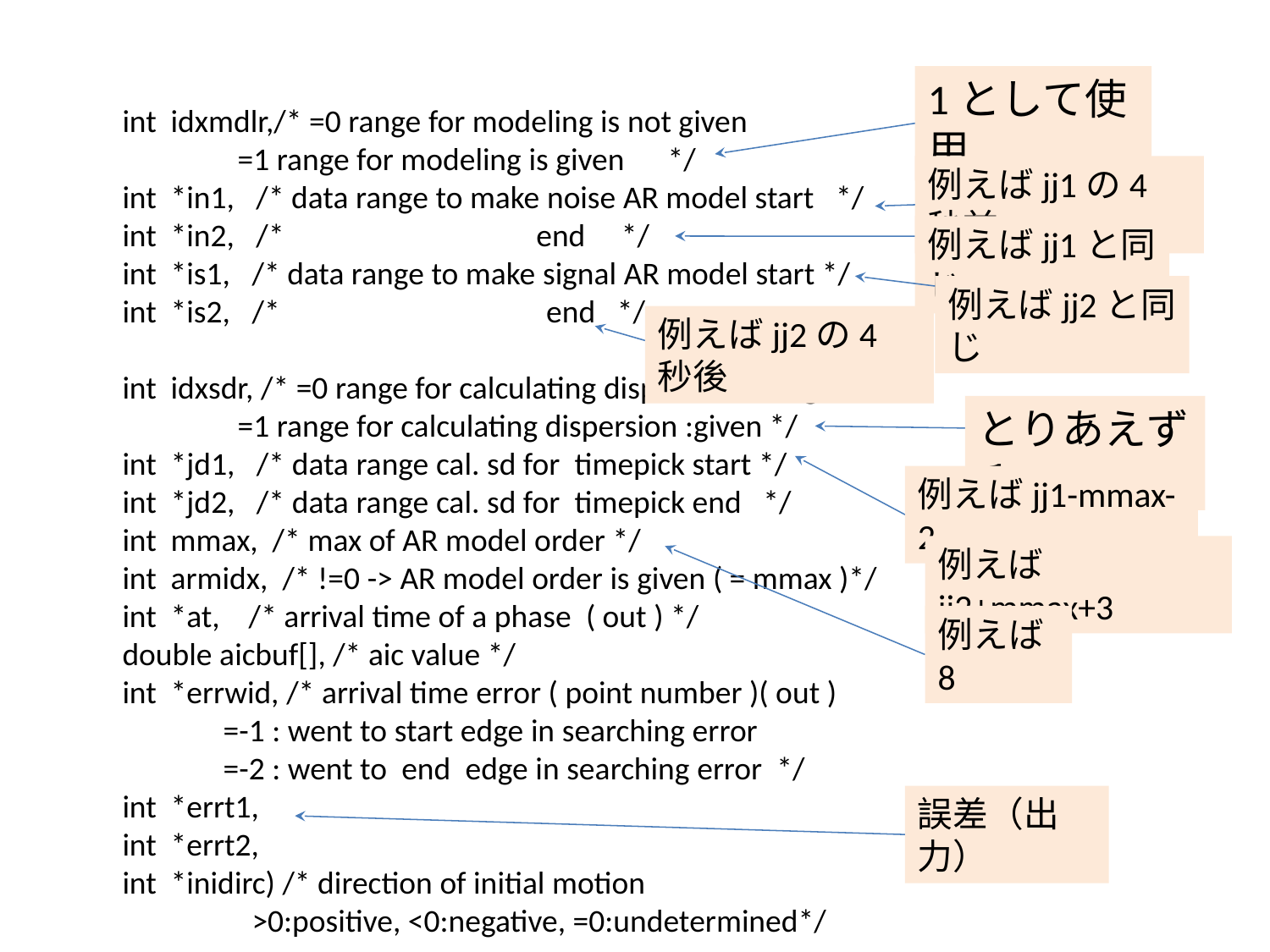

int  idxmdlr,/* =0 range for modeling is not given
                         =1 range for modeling is given      */
         int  *in1,   /* data range to make noise AR model start   */
         int  *in2,   /*                                   end     */
         int  *is1,   /* data range to make signal AR model start */
         int  *is2,   /*                                     end   */

         int  idxsdr, /* =0 range for calculating dispersion :not given
                         =1 range for calculating dispersion :given */
         int  *jd1,   /* data range cal. sd for  timepick start */
         int  *jd2,   /* data range cal. sd for  timepick end   */
         int  mmax,  /* max of AR model order */
         int  armidx,  /* !=0 -> AR model order is given ( = mmax )*/
         int  *at,    /* arrival time of a phase  ( out ) */
         double aicbuf[], /* aic value */
         int  *errwid, /* arrival time error ( point number )( out )
                       =-1 : went to start edge in searching error
                       =-2 : went to  end  edge in searching error  */
         int  *errt1,
         int  *errt2,
         int  *inidirc) /* direction of initial motion
                           >0:positive, <0:negative, =0:undetermined*/
1として使用
例えばjj1の4秒前
例えばjj1と同じ
例えばjj2と同じ
例えばjj2の4秒後
とりあえず１
例えばjj1-mmax-2
例えばjj2+mmax+3
例えば8
誤差（出力）